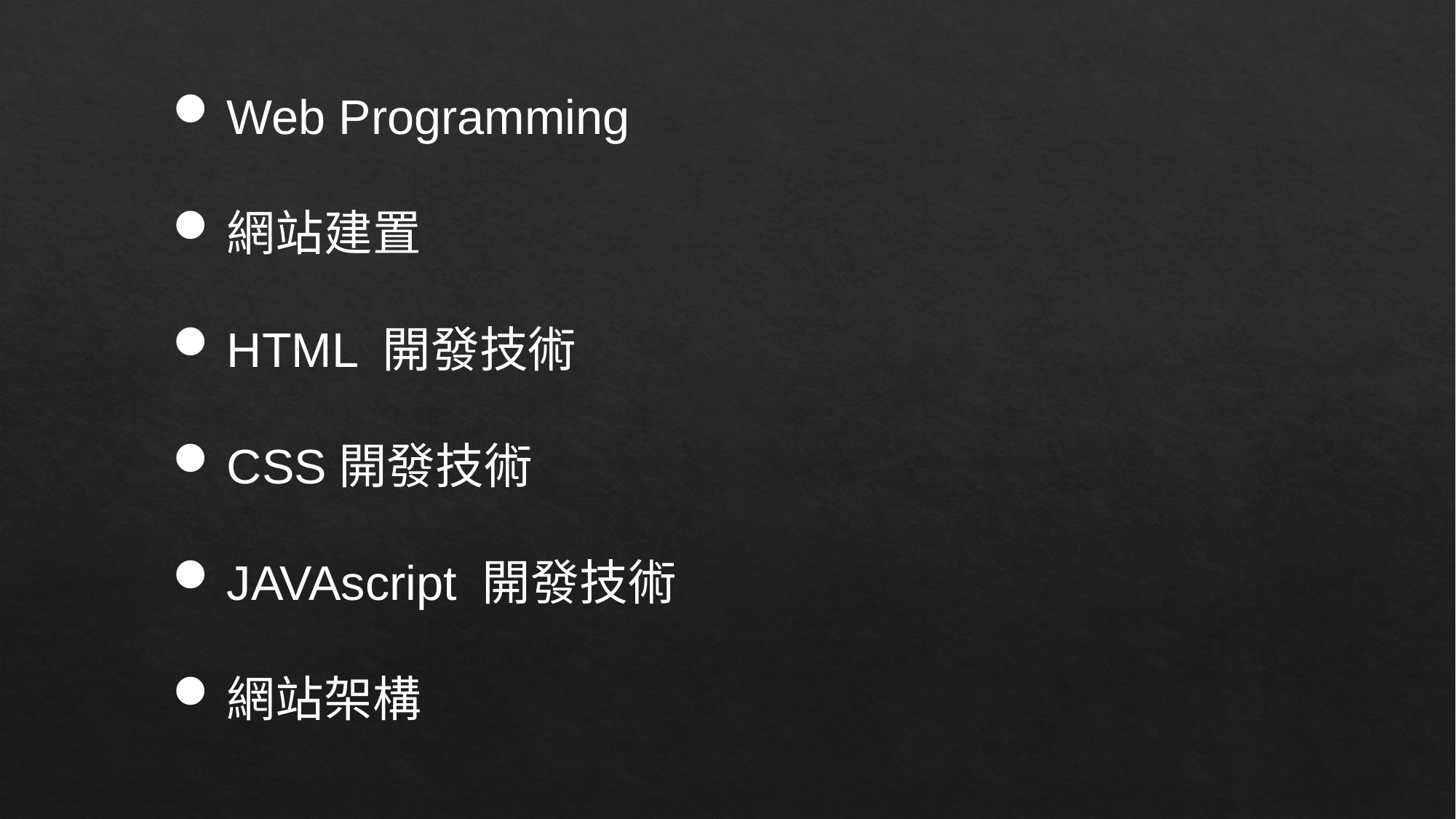

Web Programming

網站建置

HTML 開發技術

CSS開發技術

JAVAscript 開發技術

網站架構